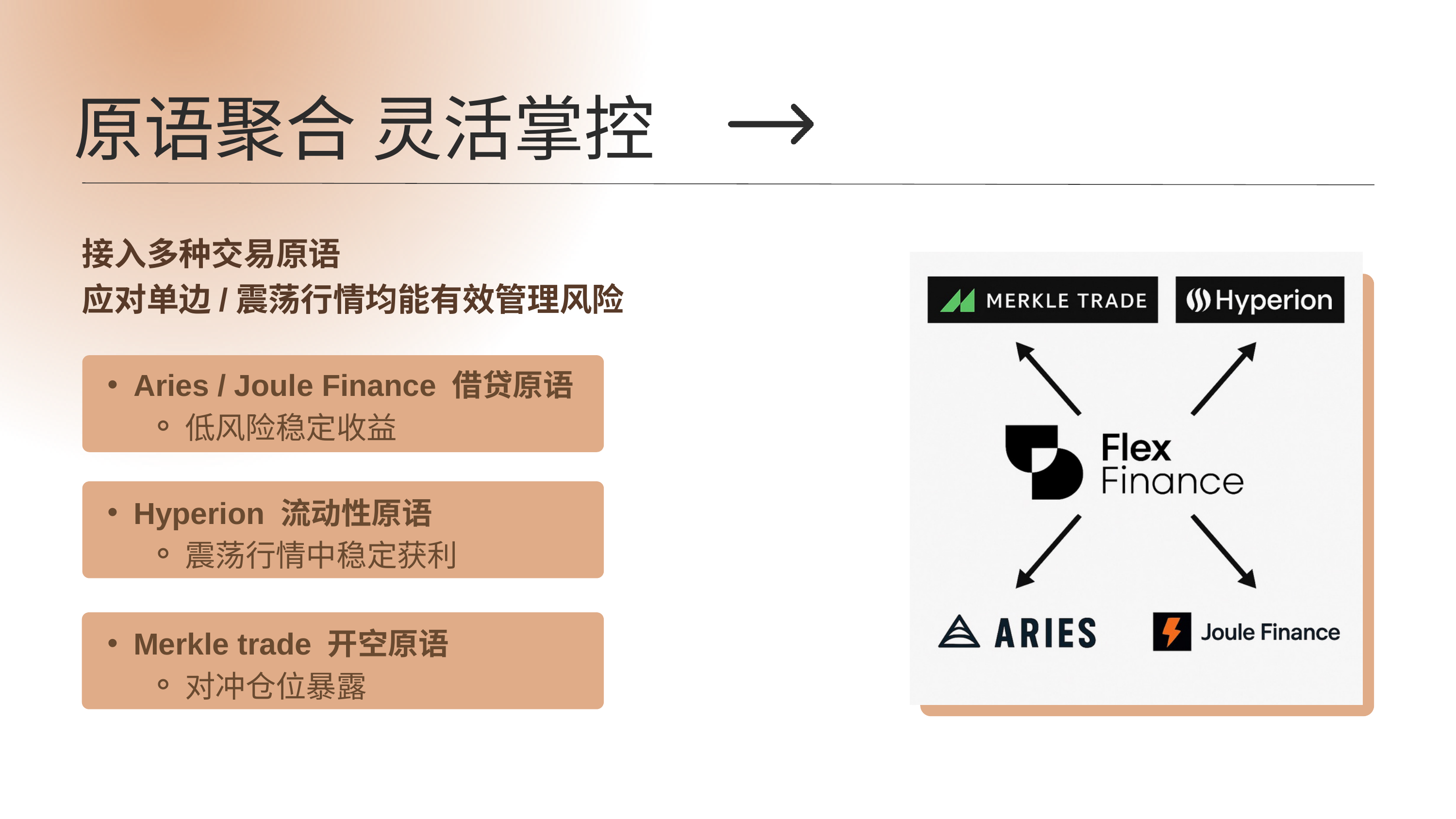

原语聚合 灵活掌控

接入多种交易原语
应对单边/震荡行情均能有效管理风险

Aries / Joule Finance 借贷原语
低风险稳定收益

Hyperion 流动性原语
震荡行情中稳定获利

Merkle trade 开空原语
对冲仓位暴露